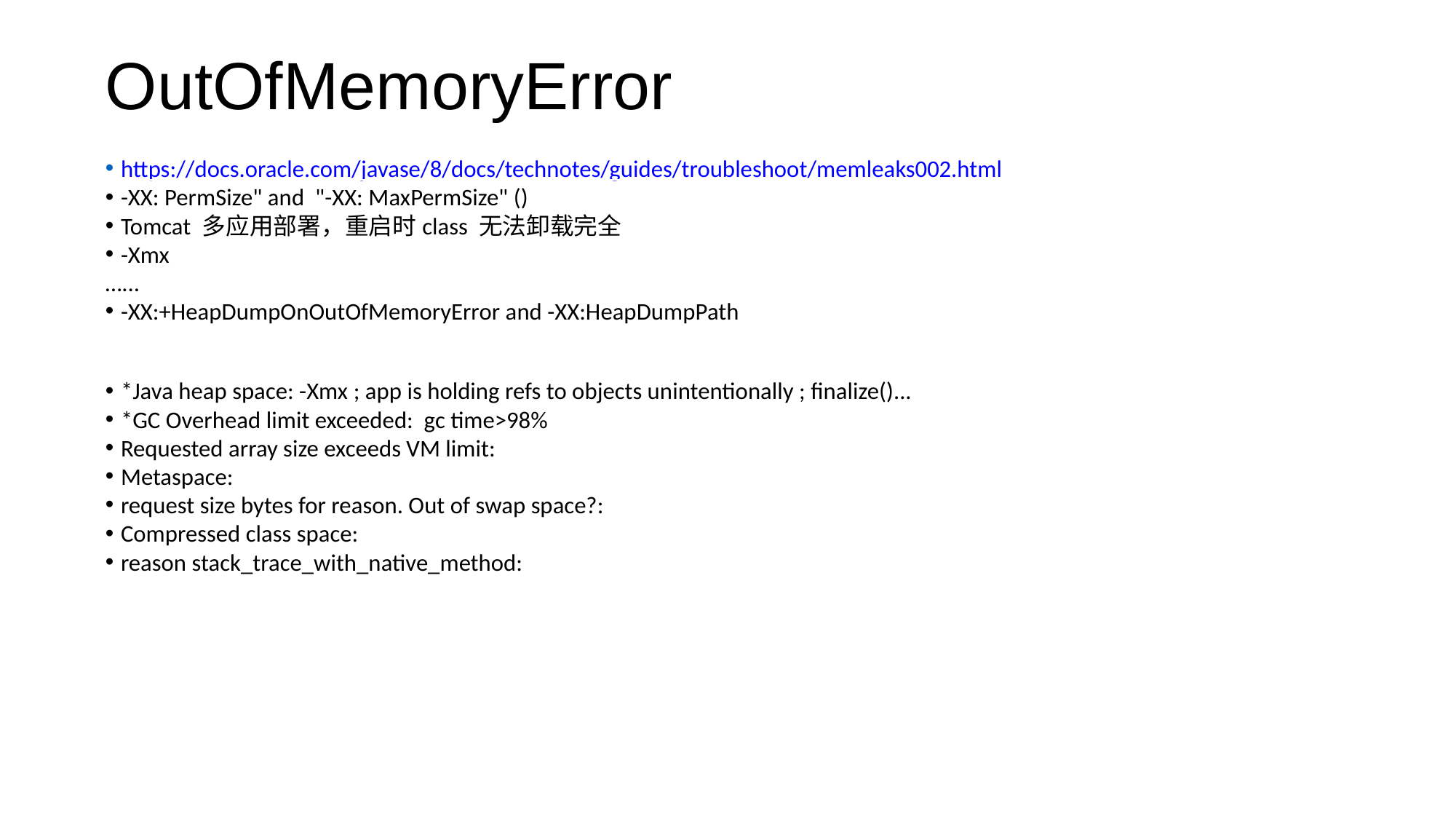

OutOfMemoryError
https://docs.oracle.com/javase/8/docs/technotes/guides/troubleshoot/memleaks002.html
-XX: PermSize" and  "-XX: MaxPermSize" ()
Tomcat 多应用部署，重启时class 无法卸载完全
-Xmx
…...
-XX:+HeapDumpOnOutOfMemoryError and -XX:HeapDumpPath

*Java heap space: -Xmx ; app is holding refs to objects unintentionally ; finalize()...
*GC Overhead limit exceeded:  gc time>98%
Requested array size exceeds VM limit:
Metaspace:
request size bytes for reason. Out of swap space?:
Compressed class space:
reason stack_trace_with_native_method: